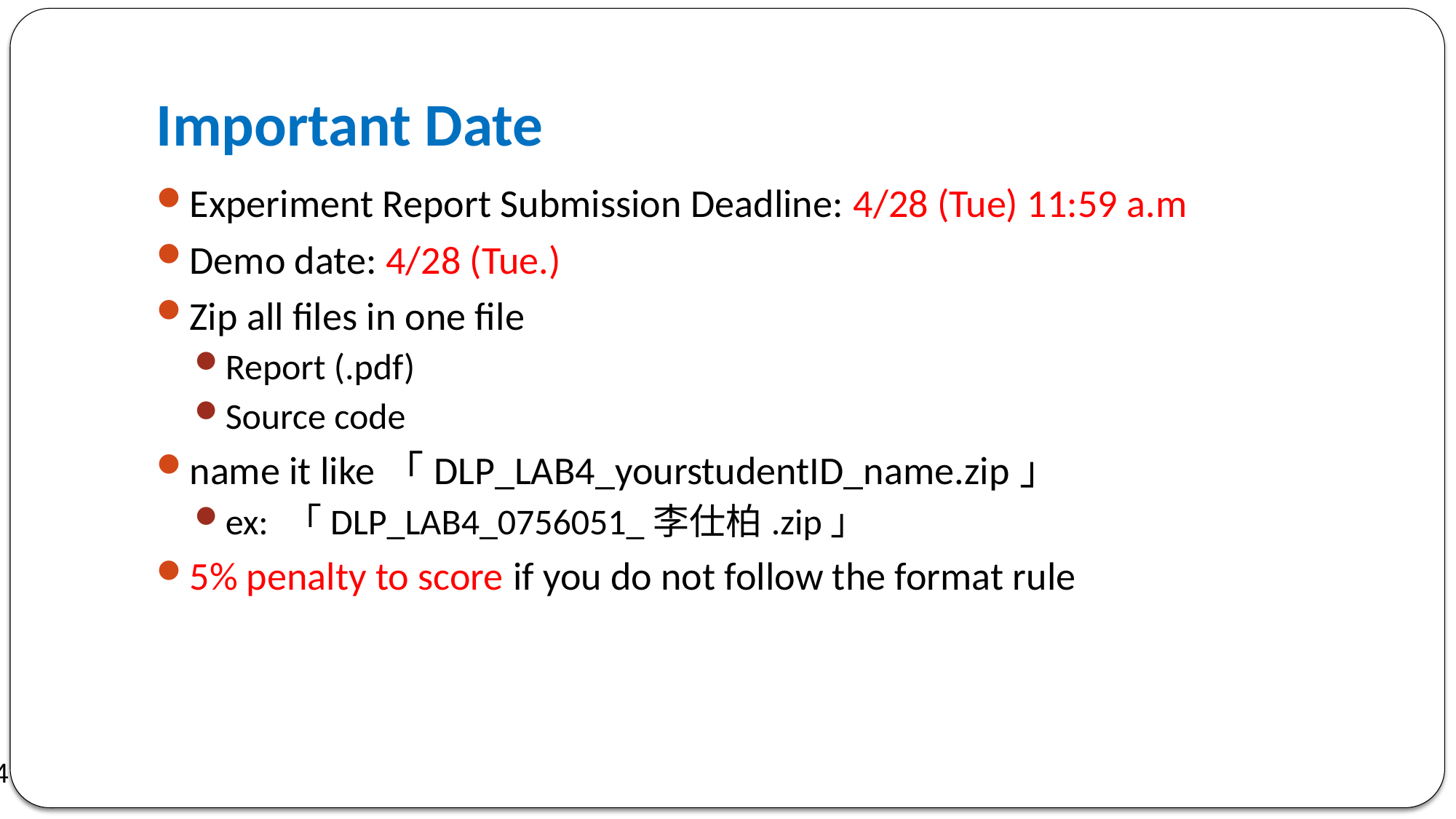

# Important Date
Experiment Report Submission Deadline: 4/28 (Tue) 11:59 a.m
Demo date: 4/28 (Tue.)
Zip all files in one file
Report (.pdf)
Source code
name it like「DLP_LAB4_yourstudentID_name.zip」
ex: 「DLP_LAB4_0756051_李仕柏.zip」
5% penalty to score if you do not follow the format rule